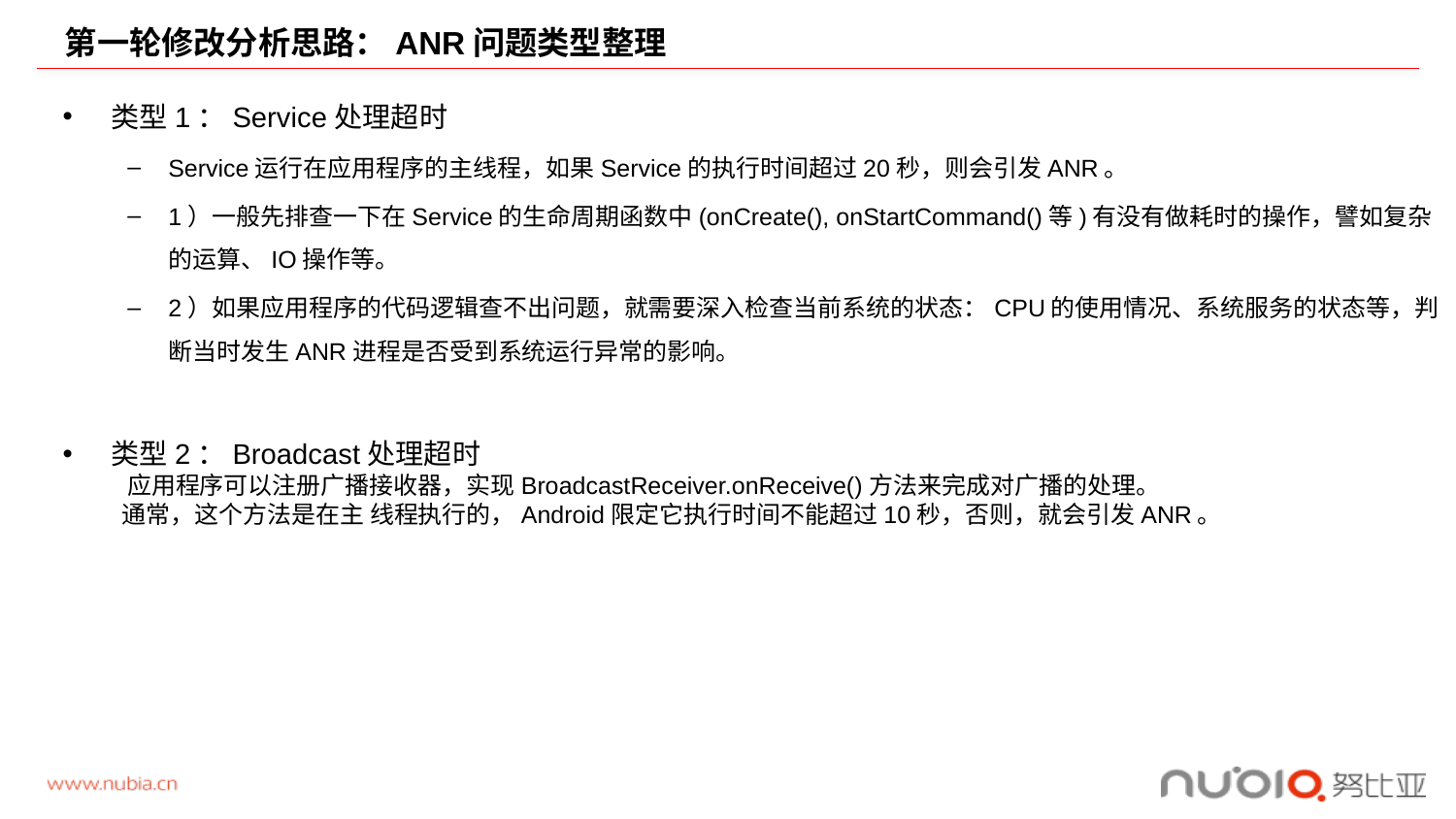

# 第一轮修改分析思路：ANR问题类型整理
类型1：Service处理超时
Service运行在应用程序的主线程，如果Service的执行时间超过20秒，则会引发ANR。
1）一般先排查一下在Service的生命周期函数中(onCreate(), onStartCommand()等)有没有做耗时的操作，譬如复杂的运算、IO操作等。
2）如果应用程序的代码逻辑查不出问题，就需要深入检查当前系统的状态：CPU的使用情况、系统服务的状态等，判断当时发生ANR进程是否受到系统运行异常的影响。

类型2：Broadcast处理超时
           应用程序可以注册广播接收器，实现BroadcastReceiver.onReceive()方法来完成对广播的处理。
          通常，这个方法是在主 线程执行的，Android限定它执行时间不能超过10秒，否则，就会引发ANR。